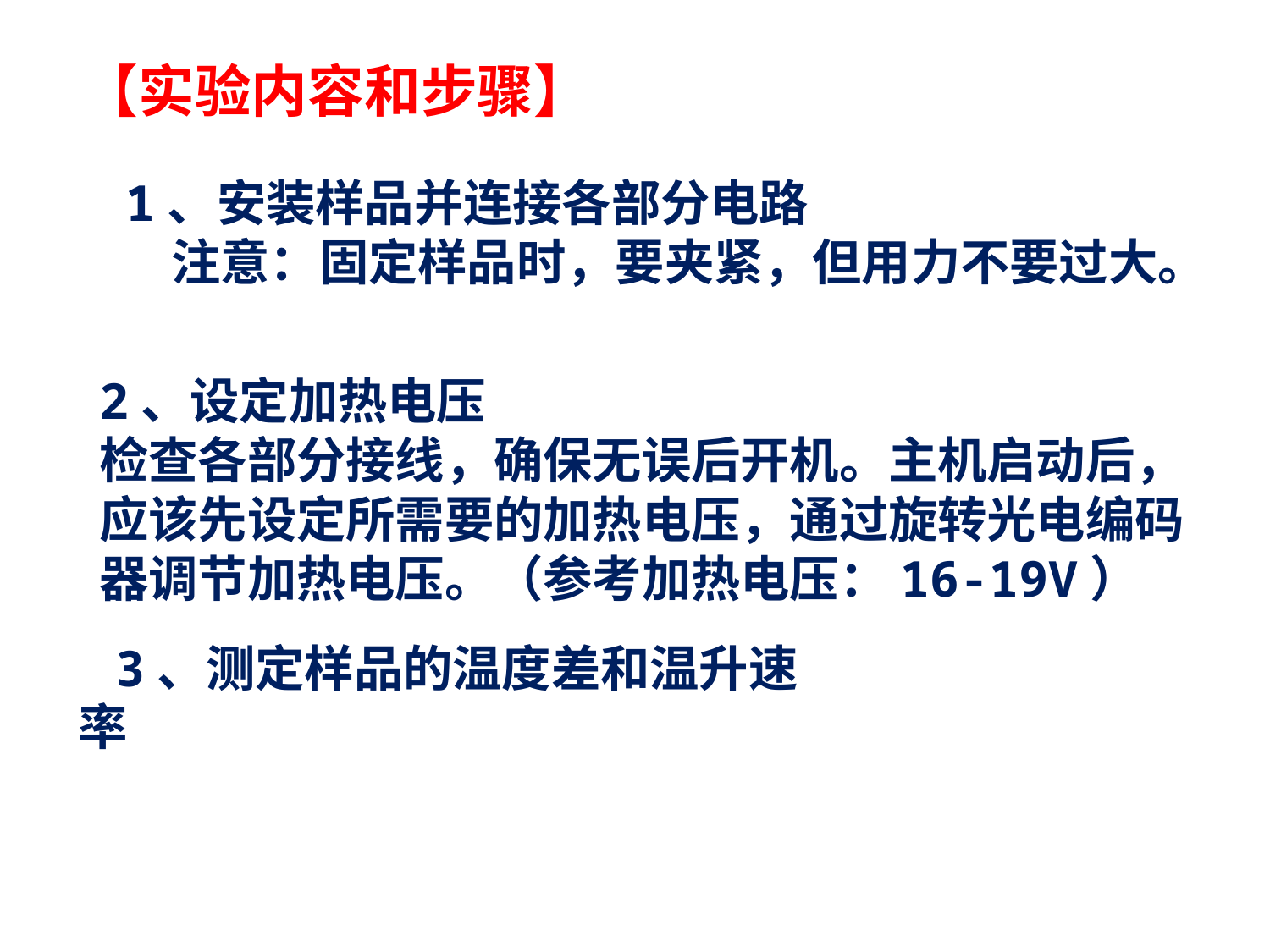

【实验内容和步骤】
1、安装样品并连接各部分电路
   注意：固定样品时，要夹紧，但用力不要过大。

2、设定加热电压
检查各部分接线，确保无误后开机。主机启动后，
应该先设定所需要的加热电压，通过旋转光电编码
器调节加热电压。（参考加热电压：16-19V）
3、测定样品的温度差和温升速率